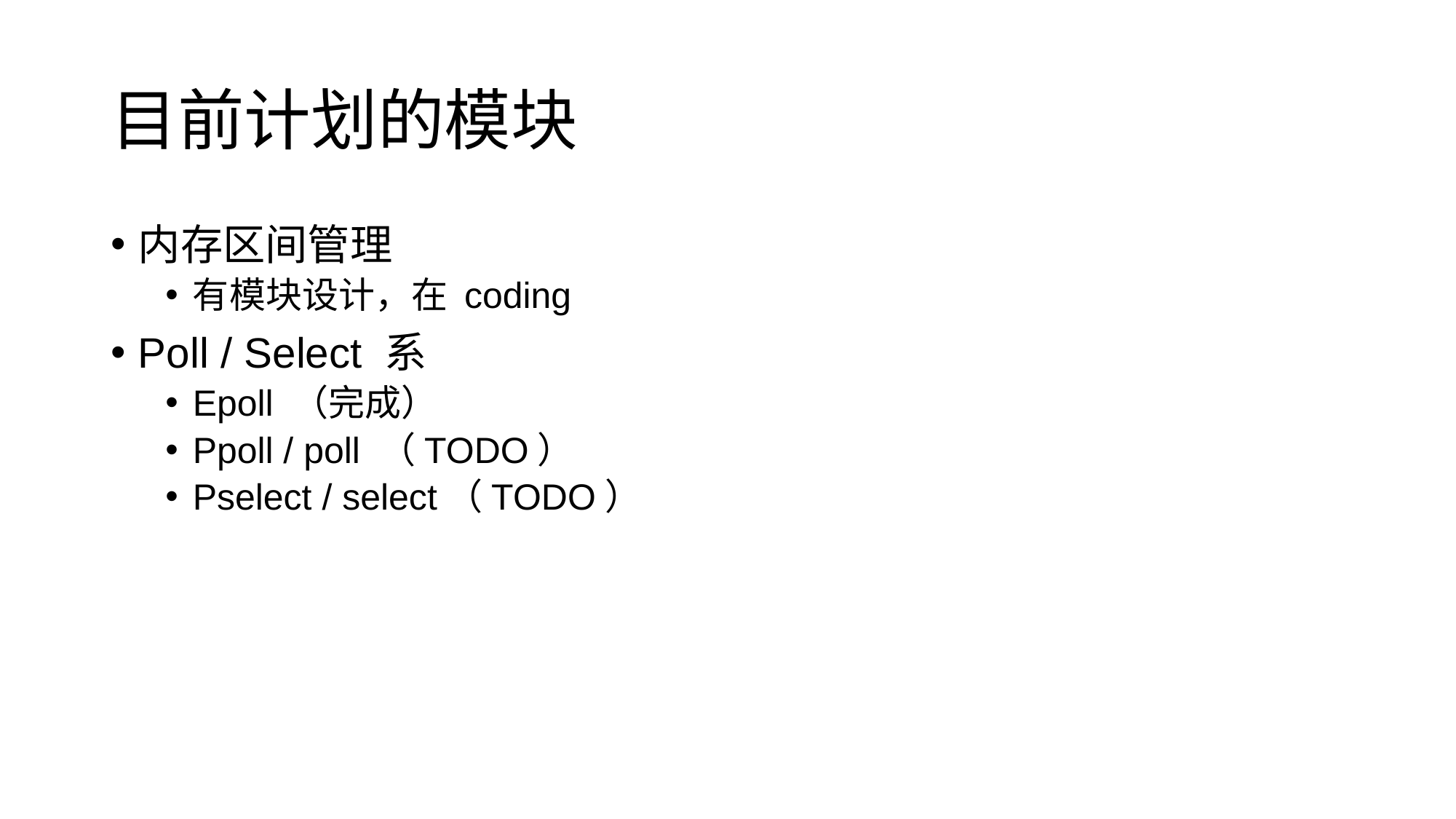

# 目前计划的模块
内存区间管理
有模块设计，在 coding
Poll / Select 系
Epoll （完成）
Ppoll / poll （TODO）
Pselect / select（TODO）